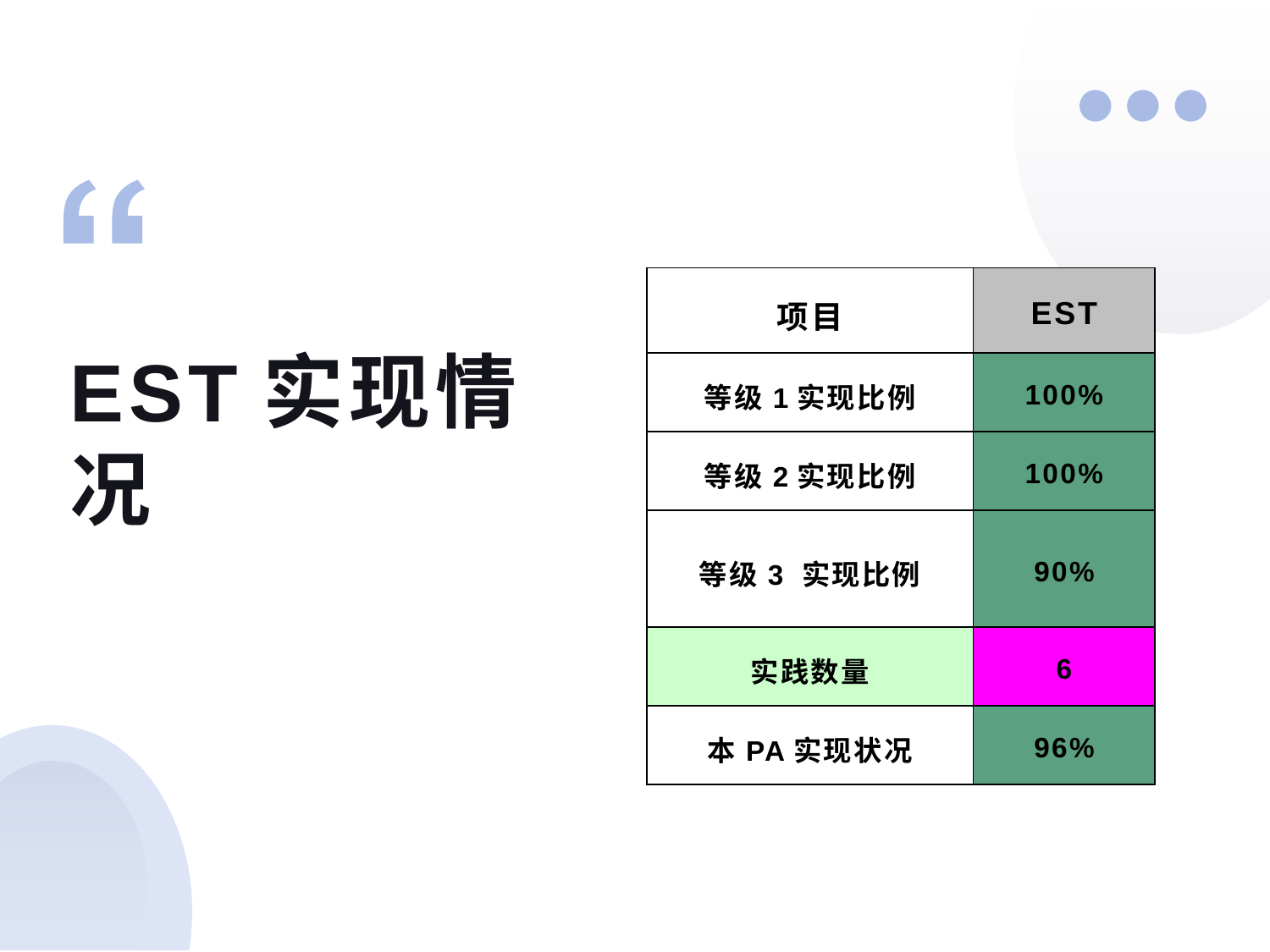

| 项目 | EST |
| --- | --- |
| 等级1实现比例 | 100% |
| 等级2实现比例 | 100% |
| 等级3 实现比例 | 90% |
| 实践数量 | 6 |
| 本PA实现状况 | 96% |
EST实现情况